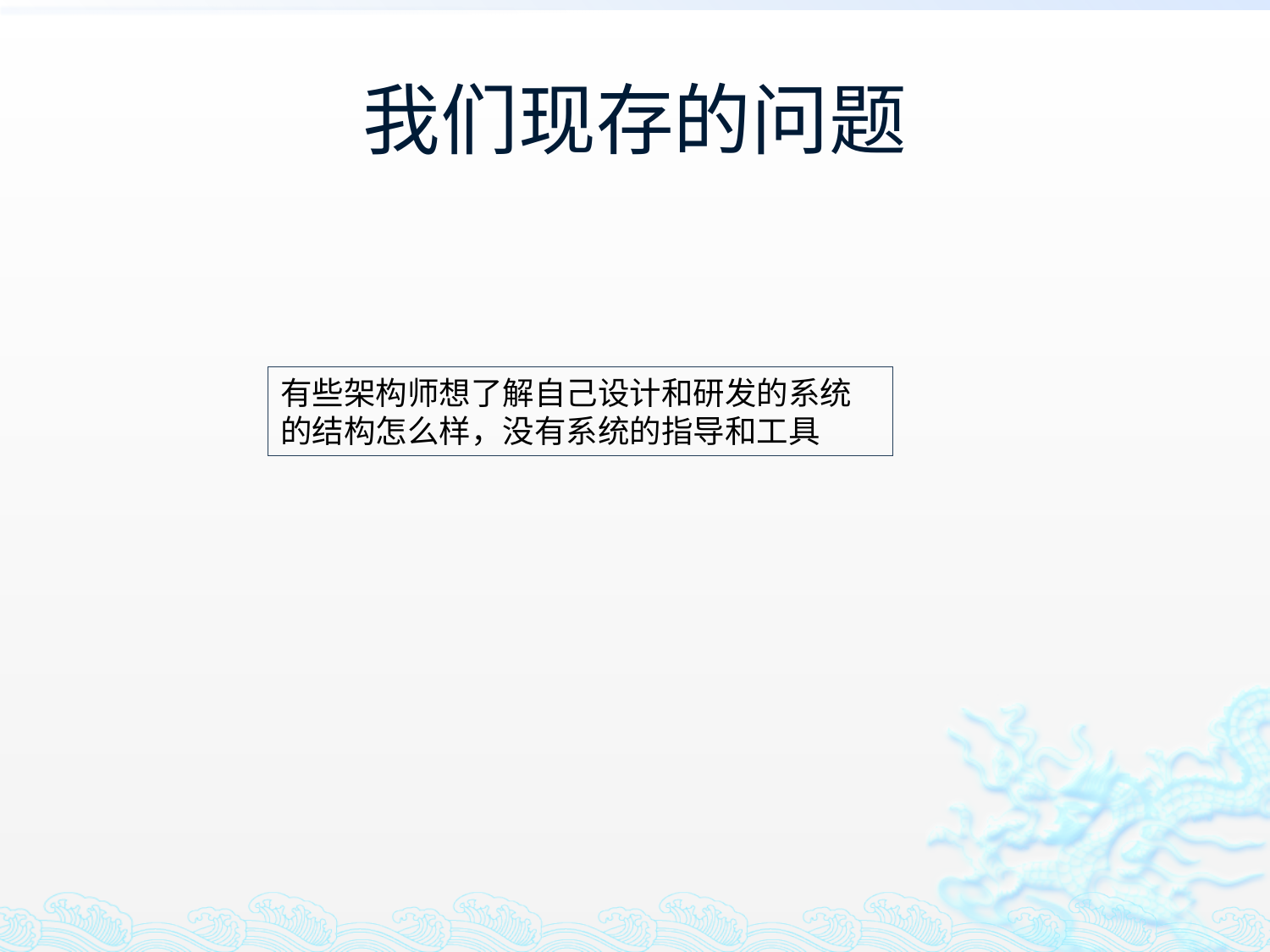

# 我们现存的问题
有些架构师想了解自己设计和研发的系统的结构怎么样，没有系统的指导和工具